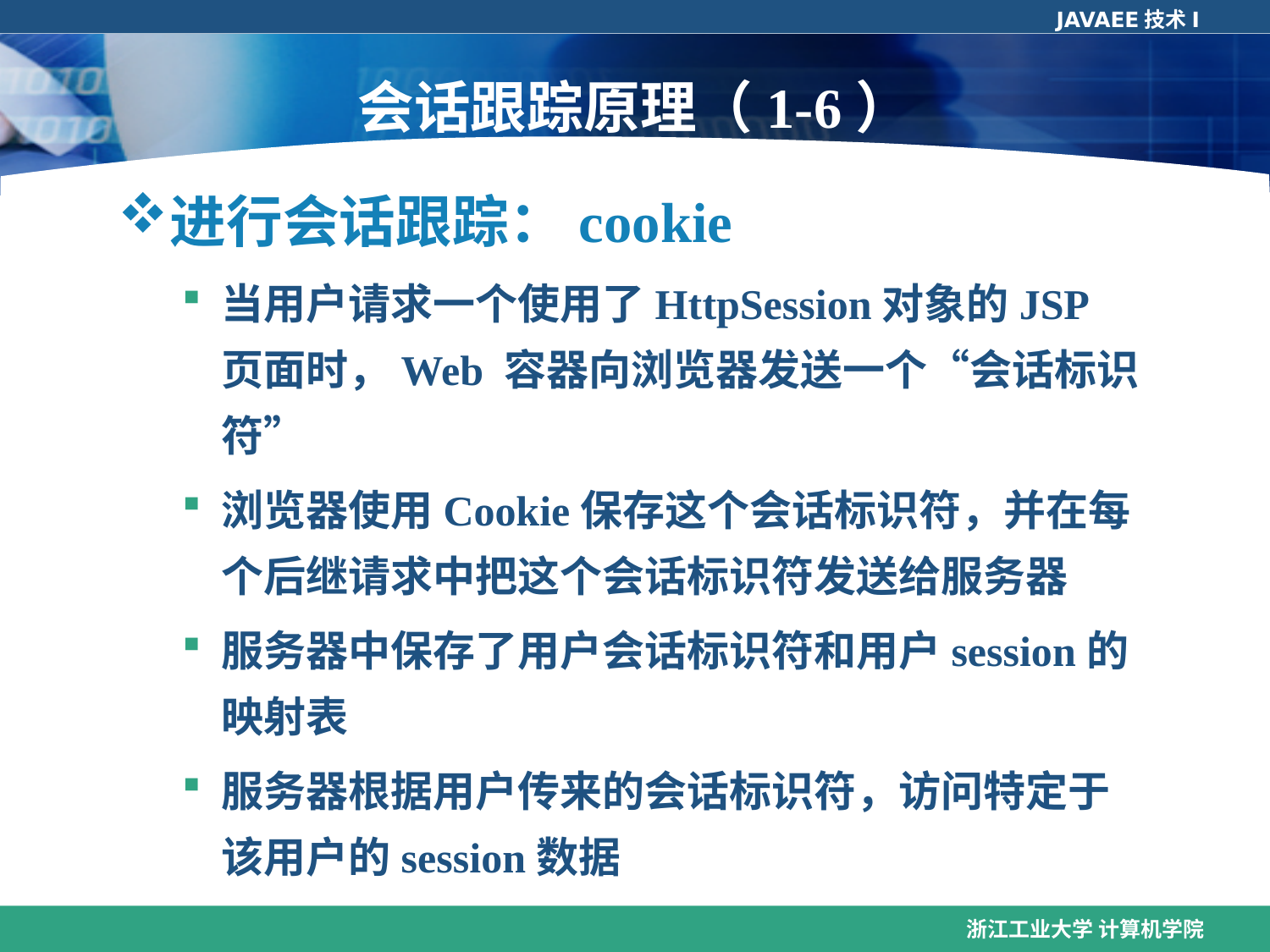

会话跟踪原理（1-6）
进行会话跟踪：cookie
当用户请求一个使用了HttpSession对象的JSP页面时，Web 容器向浏览器发送一个“会话标识符”
浏览器使用Cookie保存这个会话标识符，并在每个后继请求中把这个会话标识符发送给服务器
服务器中保存了用户会话标识符和用户session的映射表
服务器根据用户传来的会话标识符，访问特定于该用户的session数据